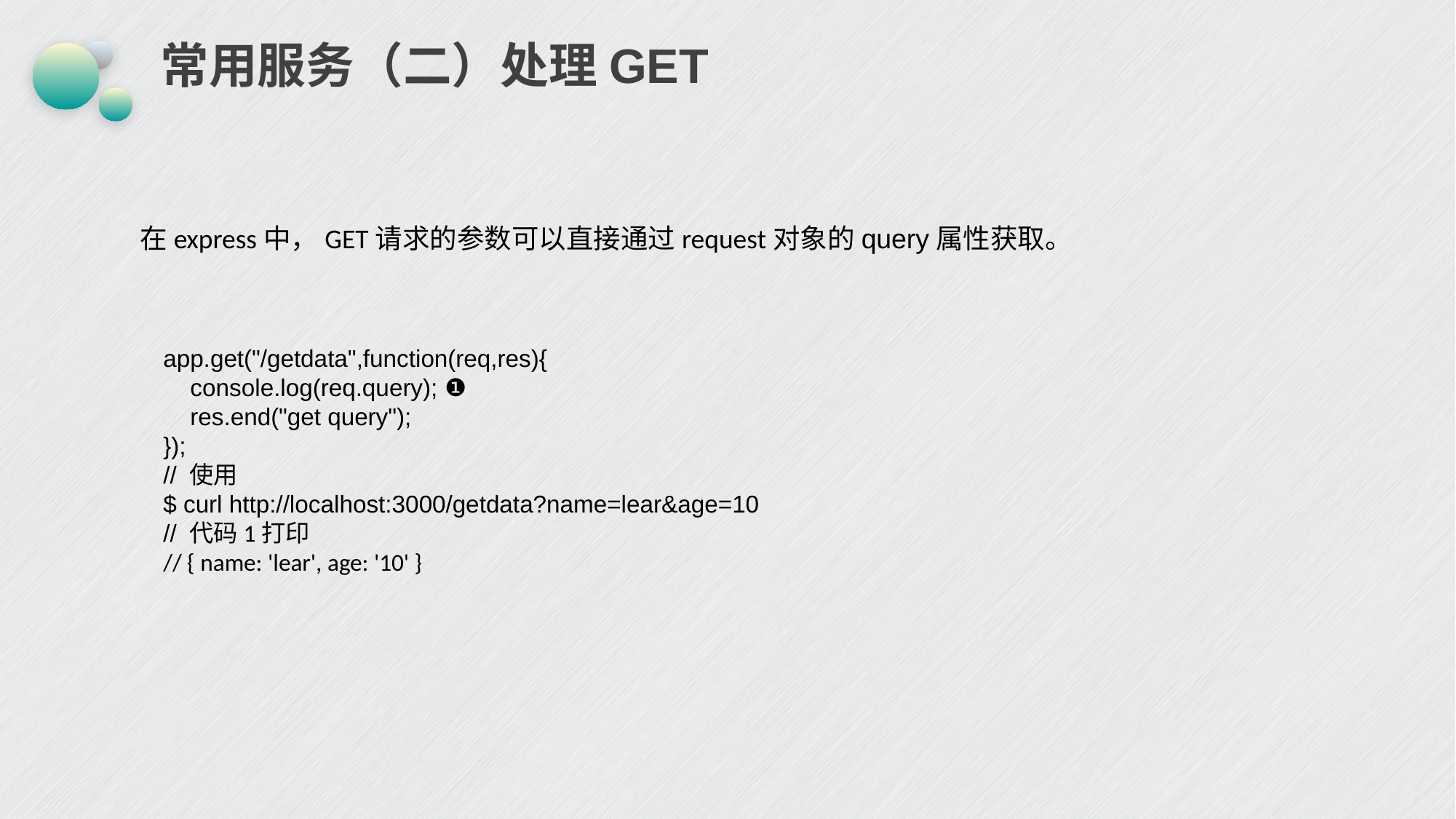

# 常用服务（二）处理GET

在express中，GET请求的参数可以直接通过request对象的query属性获取。
app.get("/getdata",function(req,res){    console.log(req.query); ❶    res.end("get query");});// 使用 $ curl http://localhost:3000/getdata?name=lear&age=10// 代码1打印// { name: 'lear', age: '10' }